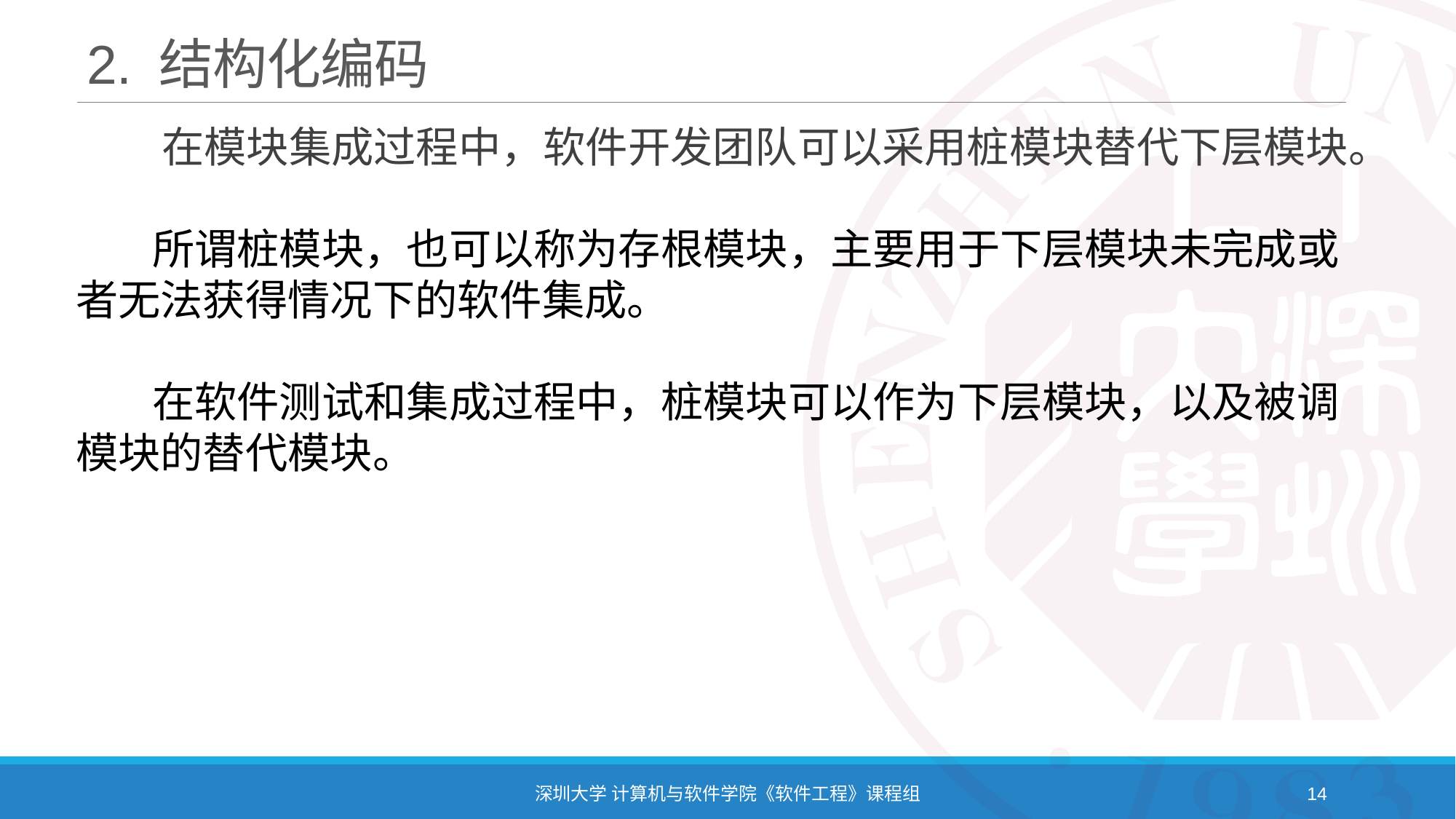

# 2. 结构化编码
        在模块集成过程中，软件开发团队可以采用桩模块替代下层模块。

       所谓桩模块，也可以称为存根模块，主要用于下层模块未完成或者无法获得情况下的软件集成。

       在软件测试和集成过程中，桩模块可以作为下层模块，以及被调模块的替代模块。

深圳大学 计算机与软件学院《软件工程》课程组
14